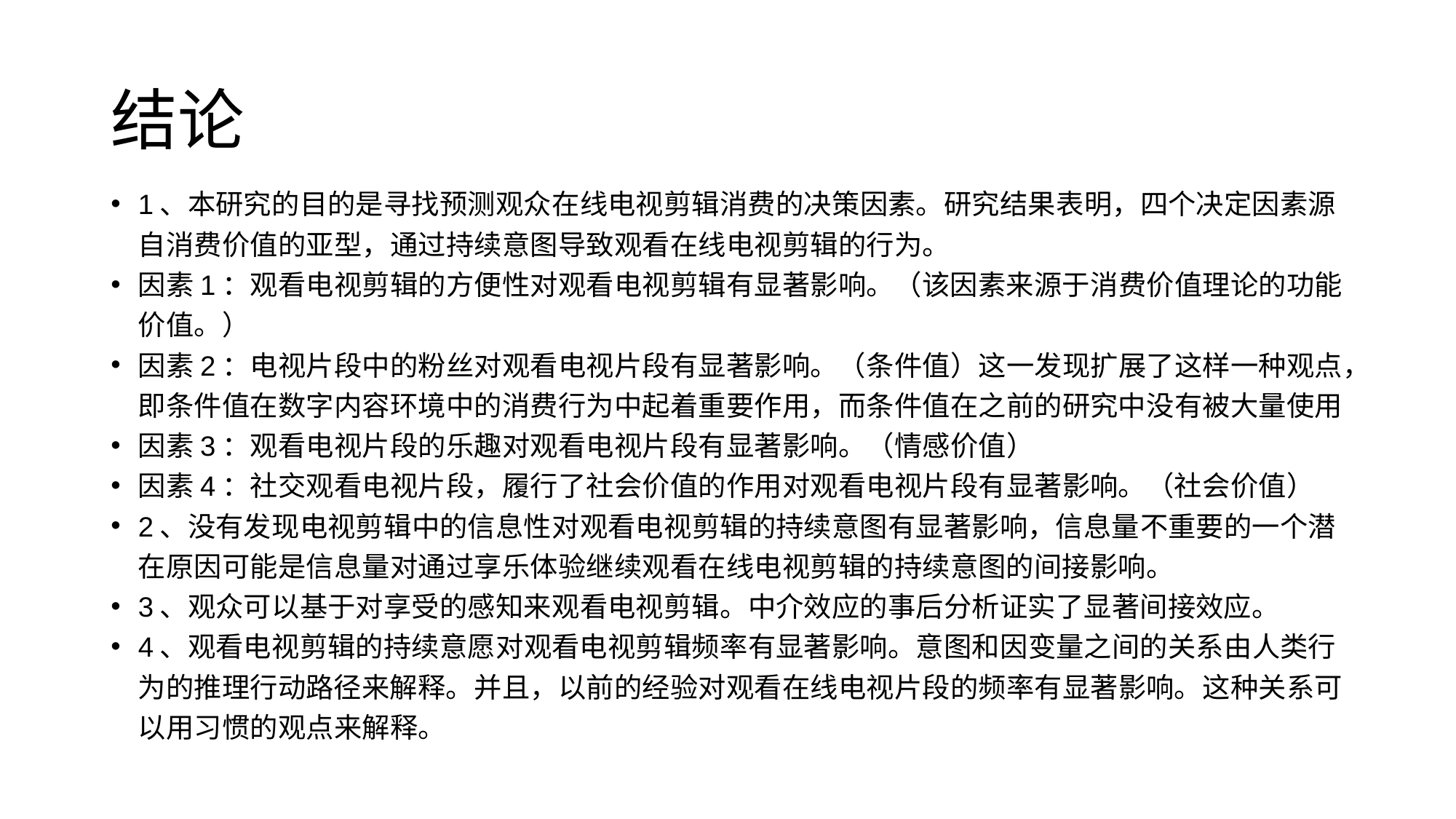

# 结论
1、本研究的目的是寻找预测观众在线电视剪辑消费的决策因素。研究结果表明，四个决定因素源自消费价值的亚型，通过持续意图导致观看在线电视剪辑的行为。
因素1：观看电视剪辑的方便性对观看电视剪辑有显著影响。（该因素来源于消费价值理论的功能价值。）
因素2：电视片段中的粉丝对观看电视片段有显著影响。（条件值）这一发现扩展了这样一种观点，即条件值在数字内容环境中的消费行为中起着重要作用，而条件值在之前的研究中没有被大量使用
因素3：观看电视片段的乐趣对观看电视片段有显著影响。（情感价值）
因素4：社交观看电视片段，履行了社会价值的作用对观看电视片段有显著影响。（社会价值）
2、没有发现电视剪辑中的信息性对观看电视剪辑的持续意图有显著影响，信息量不重要的一个潜在原因可能是信息量对通过享乐体验继续观看在线电视剪辑的持续意图的间接影响。
3、观众可以基于对享受的感知来观看电视剪辑。中介效应的事后分析证实了显著间接效应。
4、观看电视剪辑的持续意愿对观看电视剪辑频率有显著影响。意图和因变量之间的关系由人类行为的推理行动路径来解释。并且，以前的经验对观看在线电视片段的频率有显著影响。这种关系可以用习惯的观点来解释。